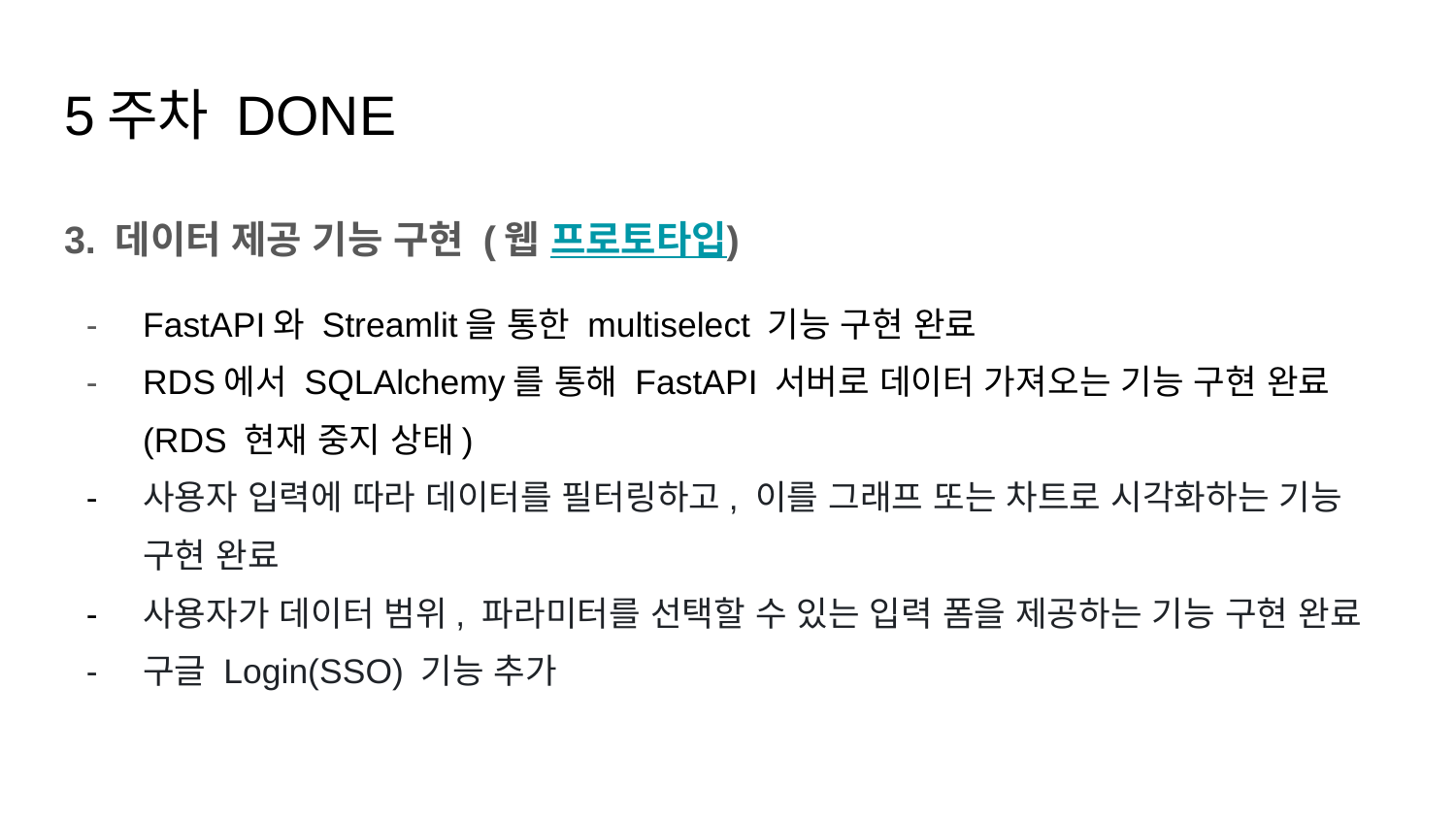

# 5주차 DONE
3. 데이터 제공 기능 구현 (웹 프로토타입)
FastAPI와 Streamlit을 통한 multiselect 기능 구현 완료
RDS에서 SQLAlchemy를 통해 FastAPI 서버로 데이터 가져오는 기능 구현 완료(RDS 현재 중지 상태)
사용자 입력에 따라 데이터를 필터링하고, 이를 그래프 또는 차트로 시각화하는 기능 구현 완료
사용자가 데이터 범위, 파라미터를 선택할 수 있는 입력 폼을 제공하는 기능 구현 완료
구글 Login(SSO) 기능 추가